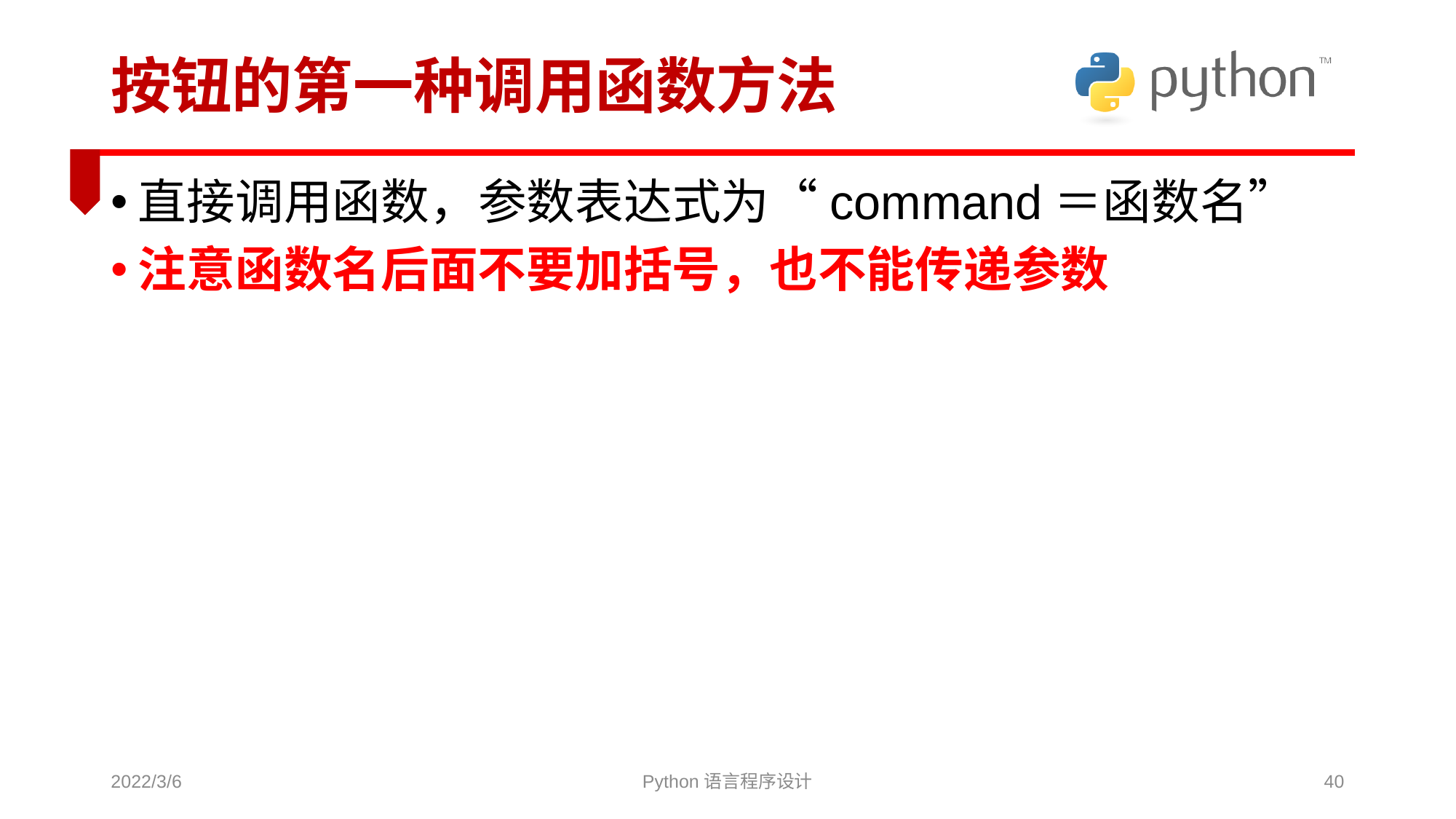

# 按钮的第一种调用函数方法
直接调用函数，参数表达式为“command＝函数名”
注意函数名后面不要加括号，也不能传递参数
2022/3/6
Python语言程序设计
40